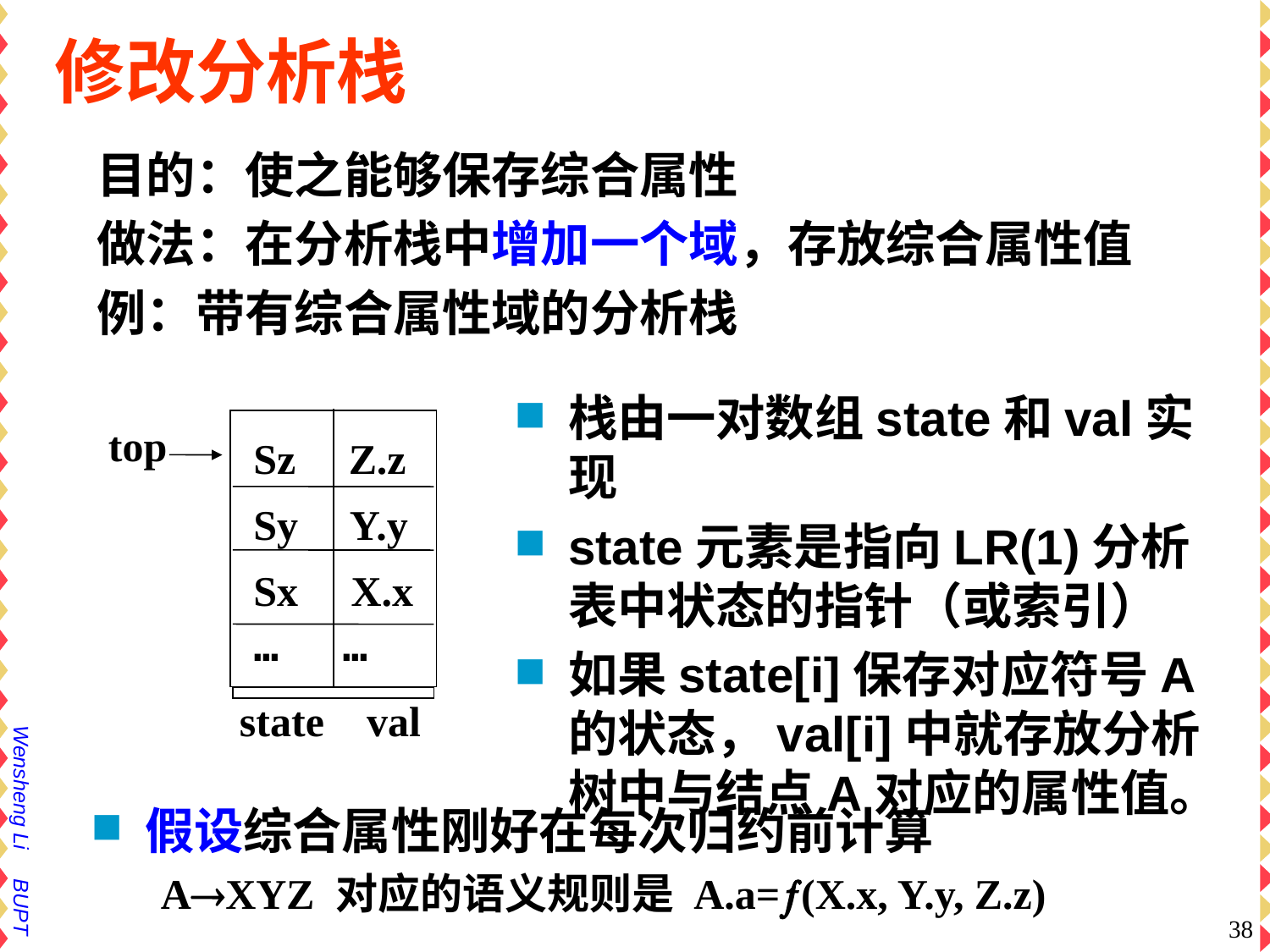

修改分析栈
目的：使之能够保存综合属性
做法：在分析栈中增加一个域，存放综合属性值
例：带有综合属性域的分析栈
栈由一对数组state和val实现
state元素是指向LR(1)分析表中状态的指针（或索引）
如果state[i]保存对应符号A的状态，val[i]中就存放分析树中与结点A对应的属性值。
 Sz     Z.z
 Sy     Y.y
 Sx     X.x
 ┅      ┅

top

state    val
假设综合属性刚好在每次归约前计算
A→XYZ 对应的语义规则是 A.a=ƒ(X.x, Y.y, Z.z)
38